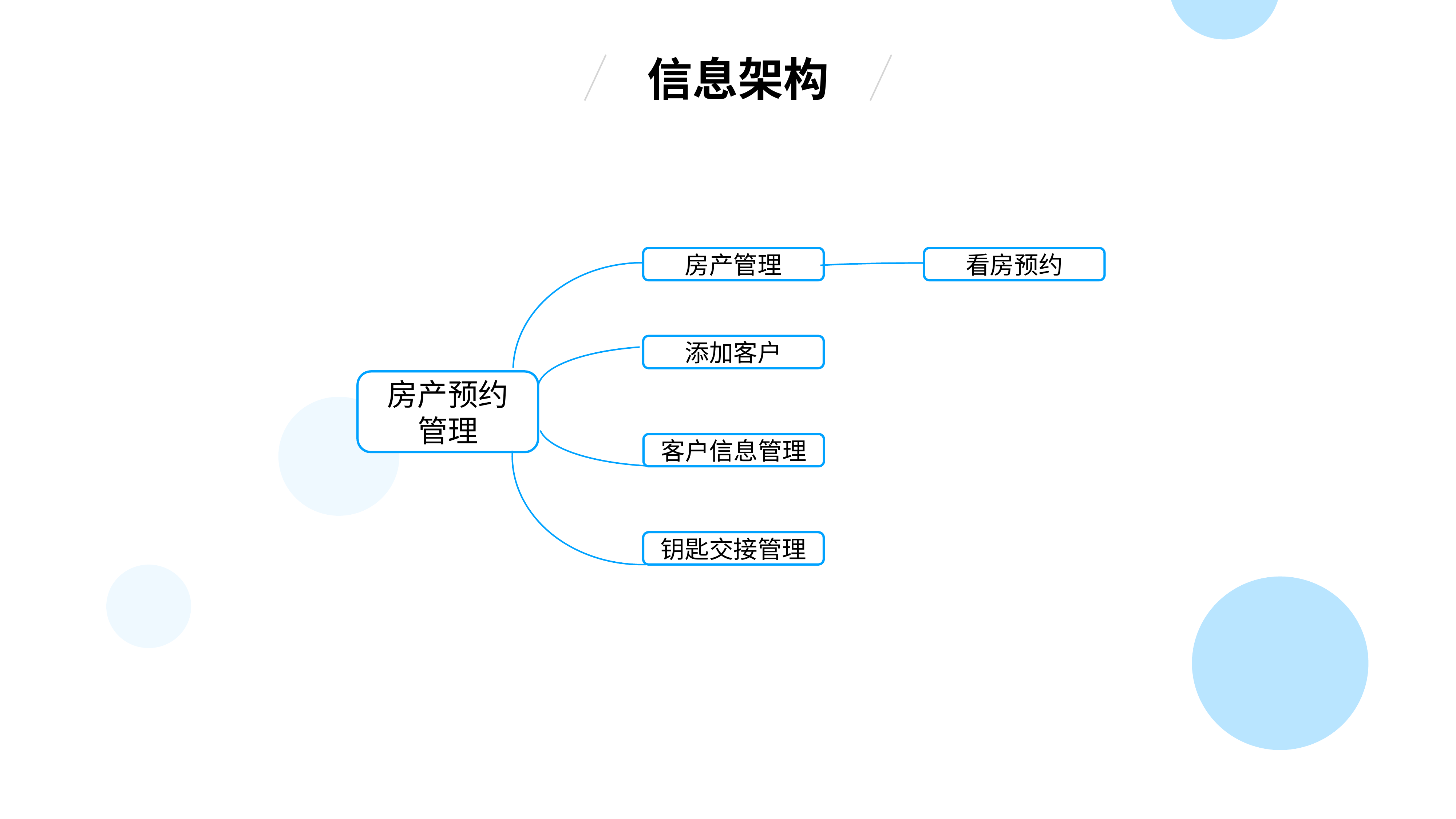

信息架构

房产管理
看房预约

添加客户

房产预约
管理

客户信息管理
钥匙交接管理